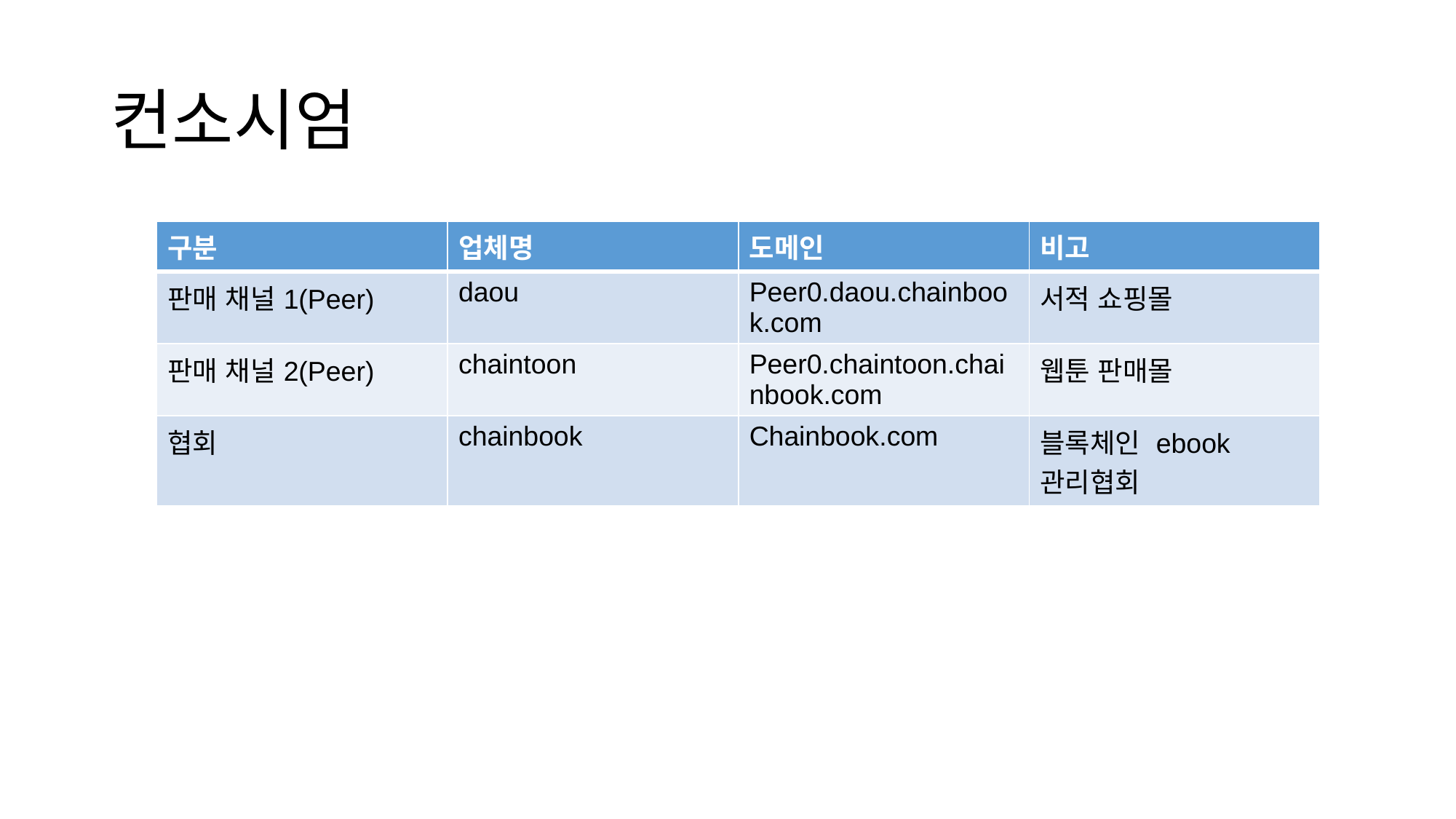

# 컨소시엄
| 구분 | 업체명 | 도메인 | 비고 |
| --- | --- | --- | --- |
| 판매 채널1(Peer) | daou | Peer0.daou.chainbook.com | 서적 쇼핑몰 |
| 판매 채널2(Peer) | chaintoon | Peer0.chaintoon.chainbook.com | 웹툰 판매몰 |
| 협회 | chainbook | Chainbook.com | 블록체인 ebook 관리협회 |